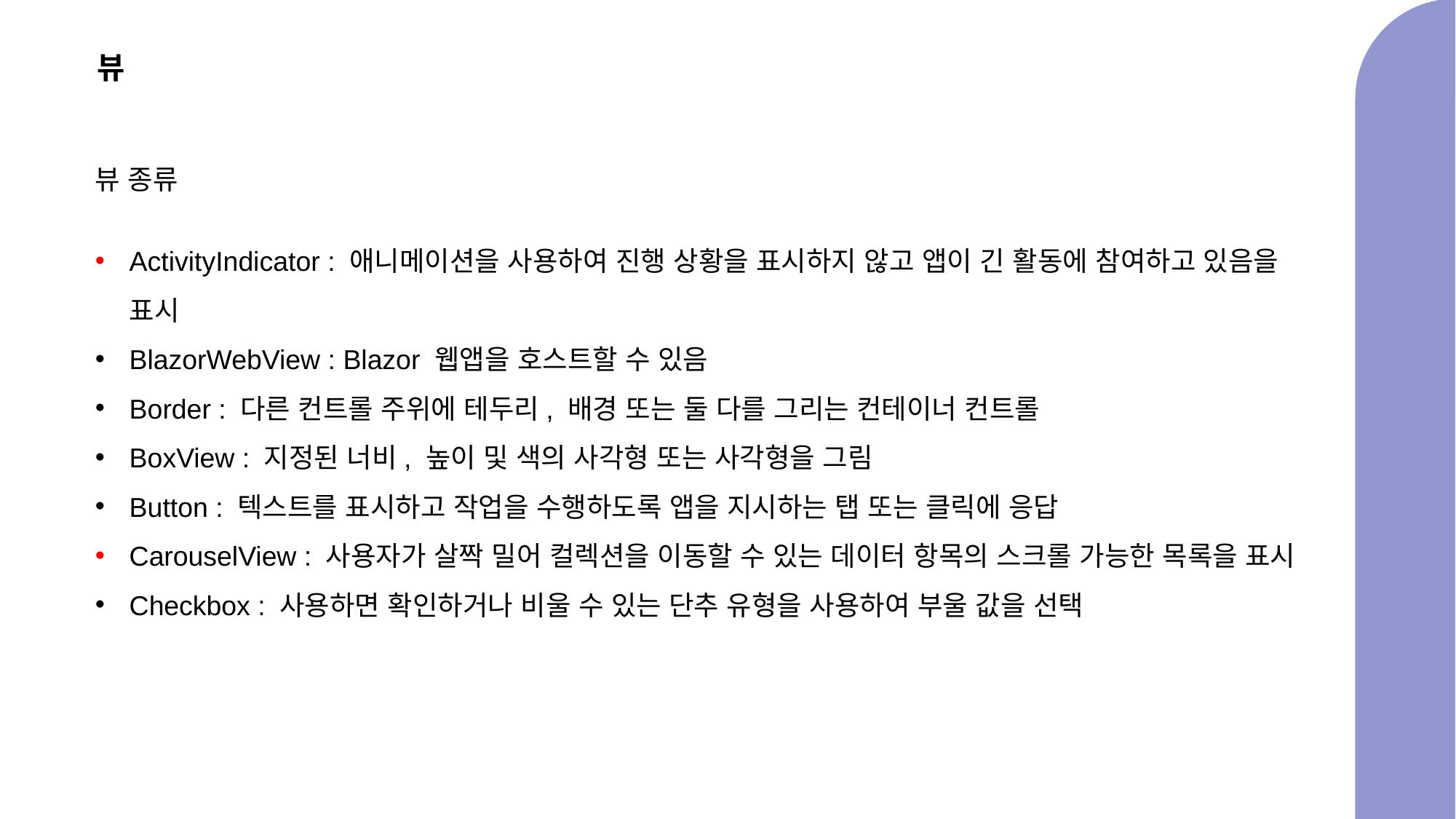

# 뷰
뷰 종류

ActivityIndicator : 애니메이션을 사용하여 진행 상황을 표시하지 않고 앱이 긴 활동에 참여하고 있음을 표시
BlazorWebView : Blazor 웹앱을 호스트할 수 있음
Border : 다른 컨트롤 주위에 테두리, 배경 또는 둘 다를 그리는 컨테이너 컨트롤
BoxView : 지정된 너비, 높이 및 색의 사각형 또는 사각형을 그림
Button : 텍스트를 표시하고 작업을 수행하도록 앱을 지시하는 탭 또는 클릭에 응답
CarouselView : 사용자가 살짝 밀어 컬렉션을 이동할 수 있는 데이터 항목의 스크롤 가능한 목록을 표시
Checkbox : 사용하면 확인하거나 비울 수 있는 단추 유형을 사용하여 부울 값을 선택